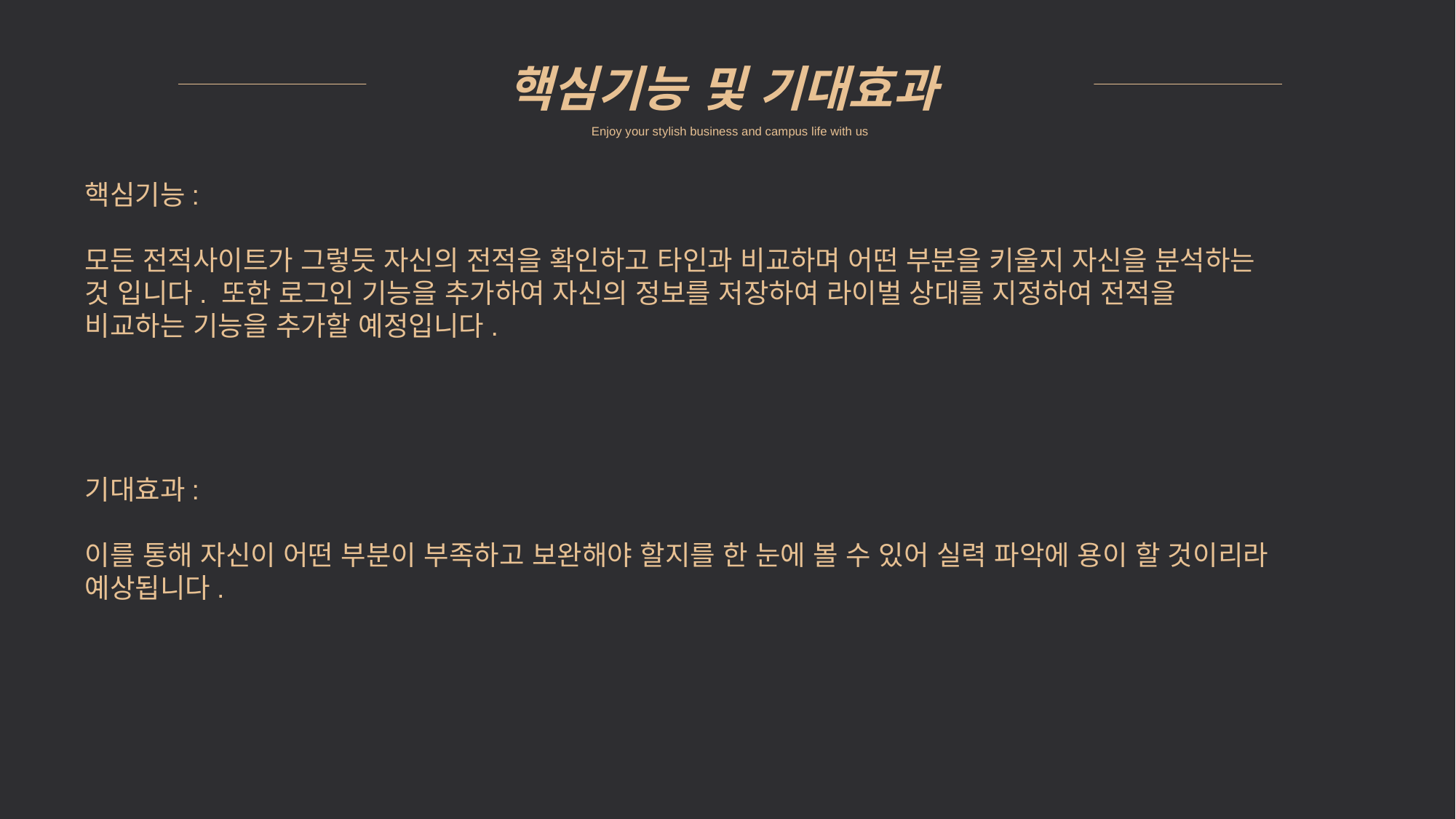

핵심기능 및 기대효과
Enjoy your stylish business and campus life with us
핵심기능:

모든 전적사이트가 그렇듯 자신의 전적을 확인하고 타인과 비교하며 어떤 부분을 키울지 자신을 분석하는 것 입니다. 또한 로그인 기능을 추가하여 자신의 정보를 저장하여 라이벌 상대를 지정하여 전적을 비교하는 기능을 추가할 예정입니다.

기대효과:

이를 통해 자신이 어떤 부분이 부족하고 보완해야 할지를 한 눈에 볼 수 있어 실력 파악에 용이 할 것이리라 예상됩니다.